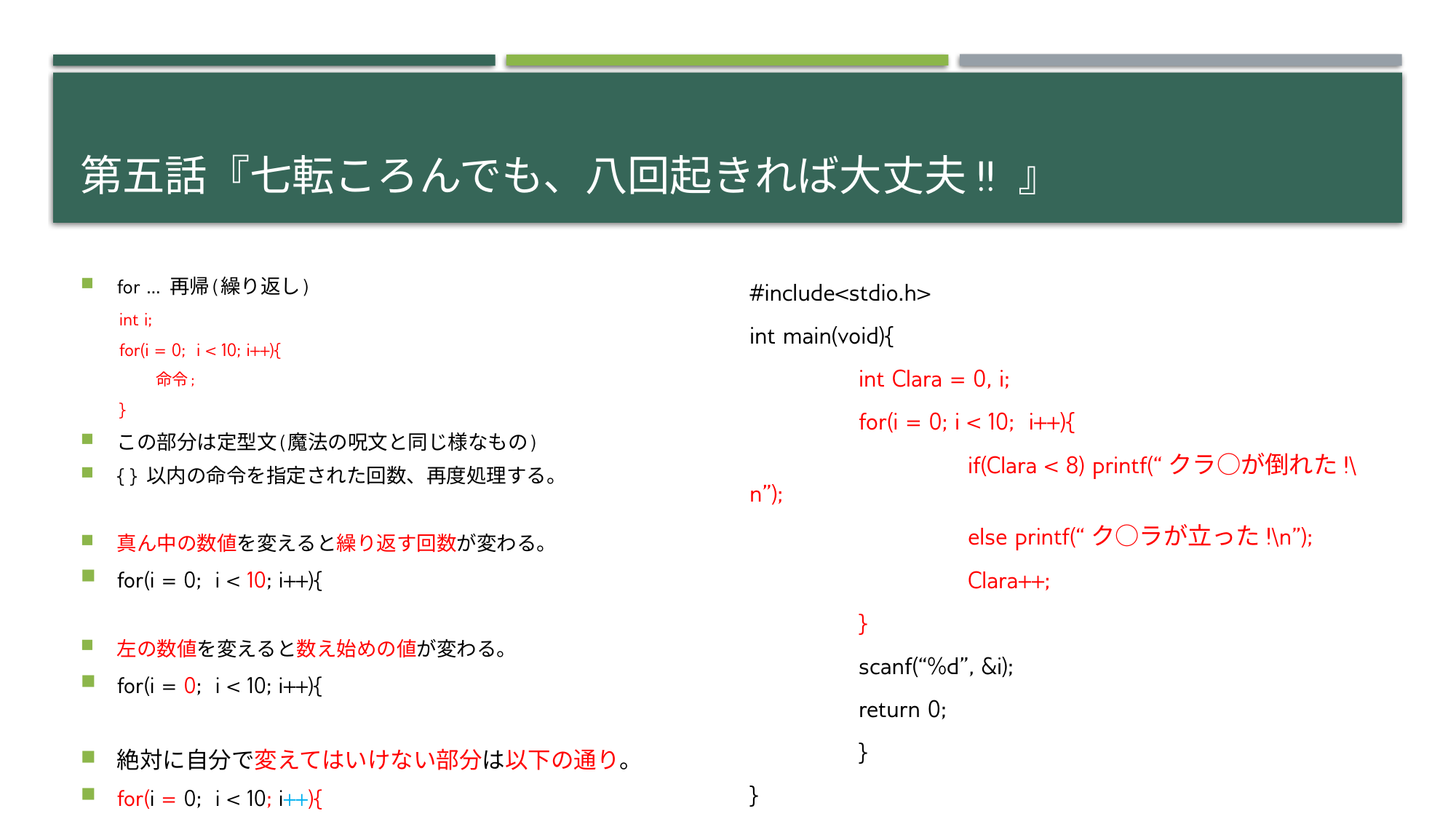

# 第五話『七転ころんでも、八回起きれば大丈夫!! 』
for … 再帰(繰り返し)
int i;
for(i = 0;  i < 10; i++){
命令;
}
この部分は定型文(魔法の呪文と同じ様なもの)
{ } 以内の命令を指定された回数、再度処理する。

真ん中の数値を変えると繰り返す回数が変わる。
for(i = 0;  i < 10; i++){

左の数値を変えると数え始めの値が変わる。
for(i = 0;  i < 10; i++){

絶対に自分で変えてはいけない部分は以下の通り。
for(i = 0;  i < 10; i++){
#include<stdio.h>
int main(void){
	int Clara = 0, i;
	for(i = 0; i < 10;  i++){
		if(Clara < 8) printf(“クラ○が倒れた!\n”);
		else printf(“ク○ラが立った!\n”);
		Clara++;
	}
	scanf(“%d”, &i);
	return 0;
	}
}